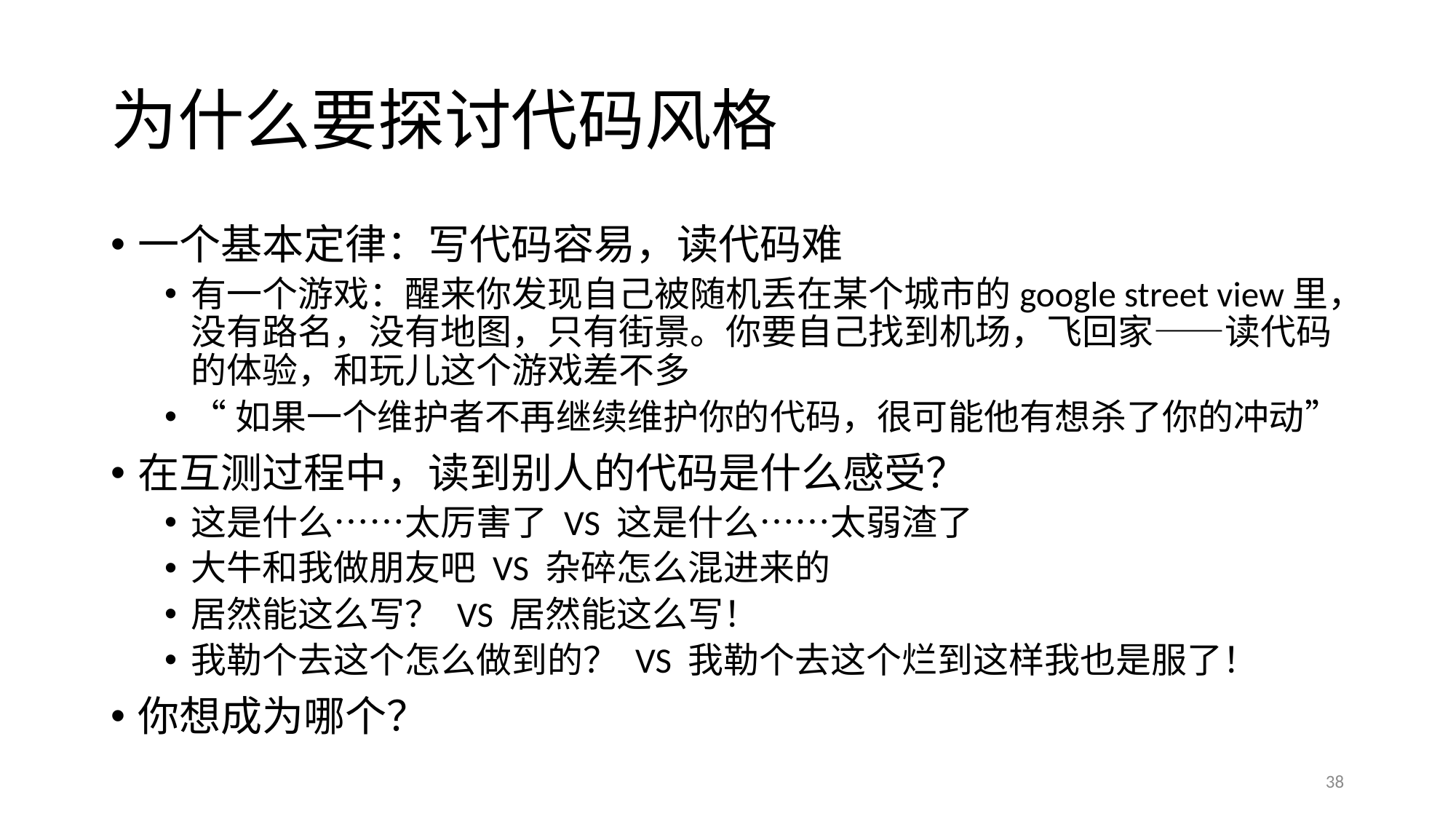

# 为什么要探讨代码风格
一个基本定律：写代码容易，读代码难
有一个游戏：醒来你发现自己被随机丢在某个城市的google street view里，没有路名，没有地图，只有街景。你要自己找到机场，飞回家——读代码的体验，和玩儿这个游戏差不多
“如果一个维护者不再继续维护你的代码，很可能他有想杀了你的冲动”
在互测过程中，读到别人的代码是什么感受？
这是什么……太厉害了 VS 这是什么……太弱渣了
大牛和我做朋友吧 VS 杂碎怎么混进来的
居然能这么写？ VS 居然能这么写！
我勒个去这个怎么做到的？ VS 我勒个去这个烂到这样我也是服了！
你想成为哪个？
38